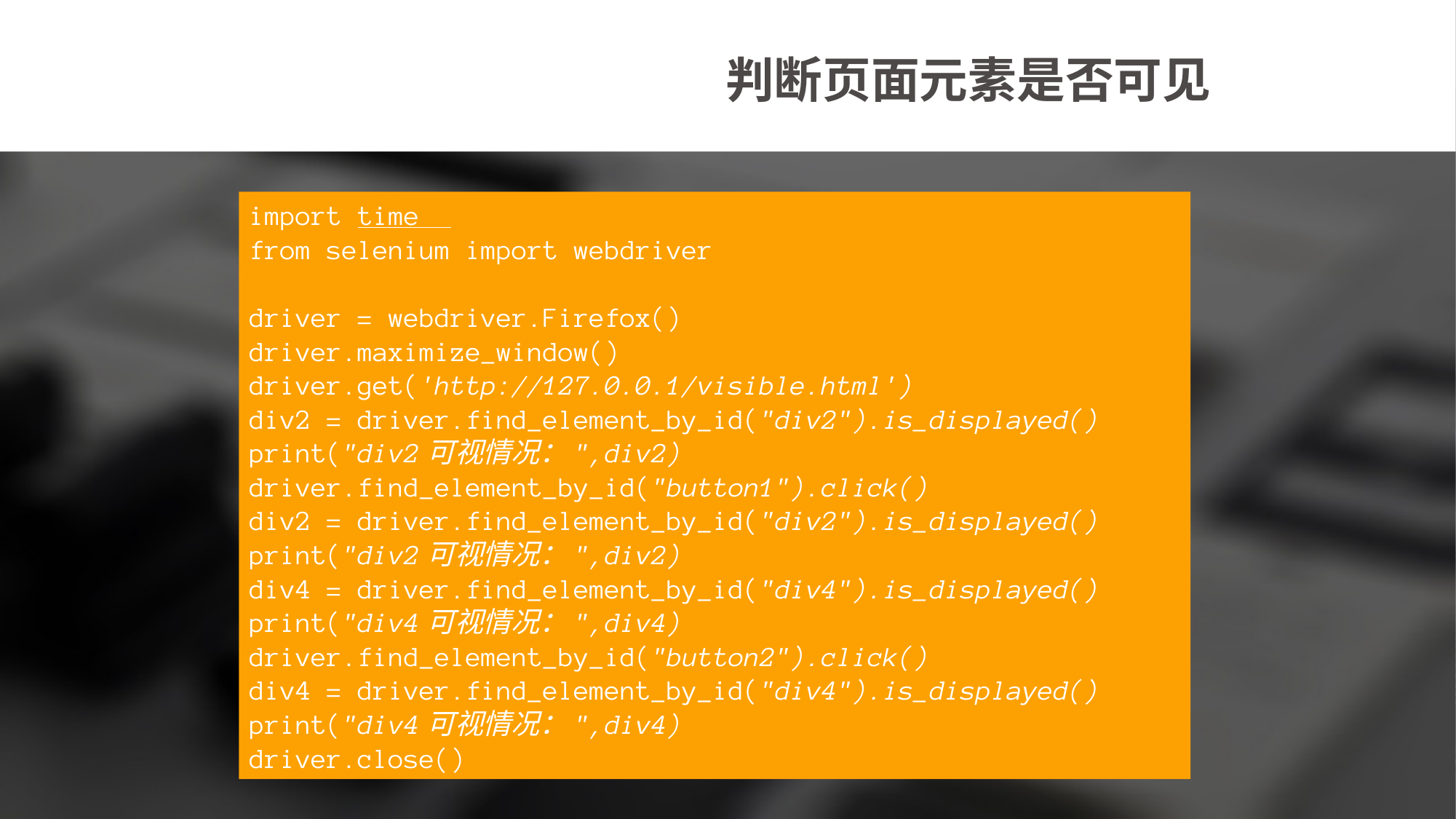

判断页面元素是否可见
import time
from selenium import webdriver

driver = webdriver.Firefox()
driver.maximize_window()
driver.get('http://127.0.0.1/visible.html')
div2 = driver.find_element_by_id("div2").is_displayed()
print("div2可视情况：",div2)
driver.find_element_by_id("button1").click()
div2 = driver.find_element_by_id("div2").is_displayed()
print("div2可视情况：",div2)
div4 = driver.find_element_by_id("div4").is_displayed()
print("div4可视情况：",div4)
driver.find_element_by_id("button2").click()
div4 = driver.find_element_by_id("div4").is_displayed()
print("div4可视情况：",div4)
driver.close()